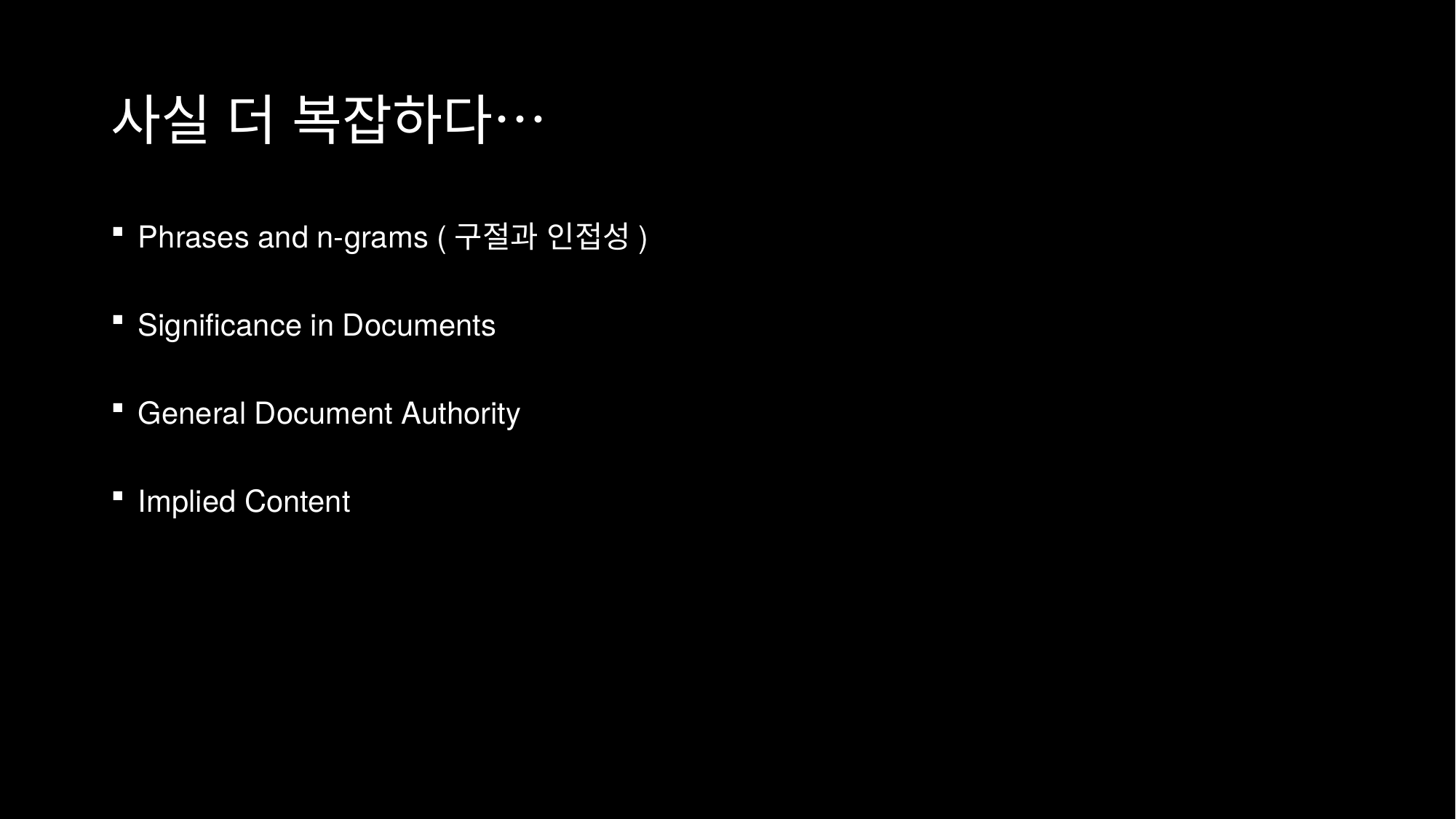

# 사실 더 복잡하다…
Phrases and n-grams (구절과 인접성)
Significance in Documents
General Document Authority
Implied Content